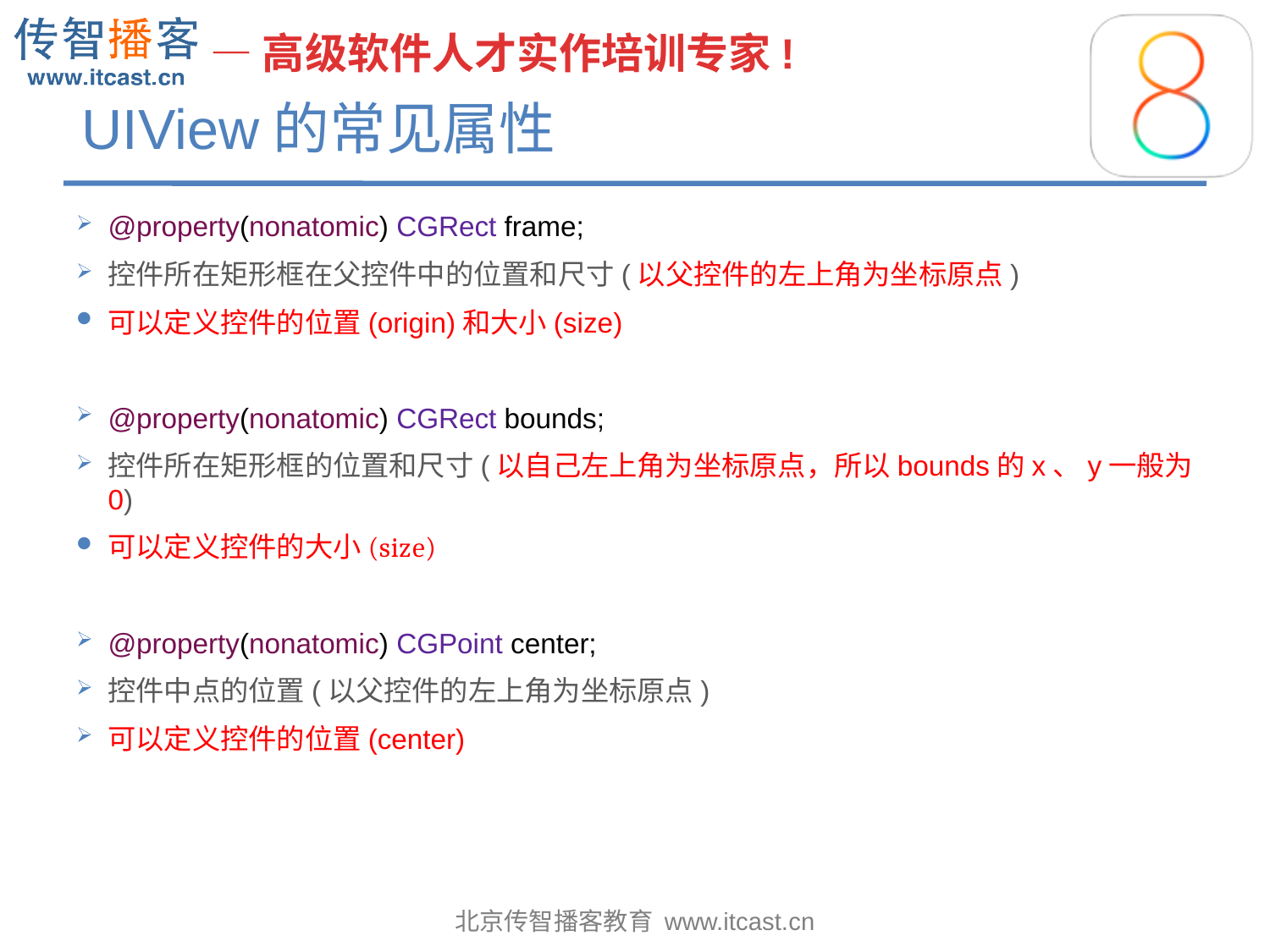

# UIView的常见属性
@property(nonatomic) CGRect frame;
控件所在矩形框在父控件中的位置和尺寸(以父控件的左上角为坐标原点)
可以定义控件的位置(origin)和大小(size)

@property(nonatomic) CGRect bounds;
控件所在矩形框的位置和尺寸(以自己左上角为坐标原点，所以bounds的x、y一般为0)
可以定义控件的大小(size)

@property(nonatomic) CGPoint center;
控件中点的位置(以父控件的左上角为坐标原点)
可以定义控件的位置(center)